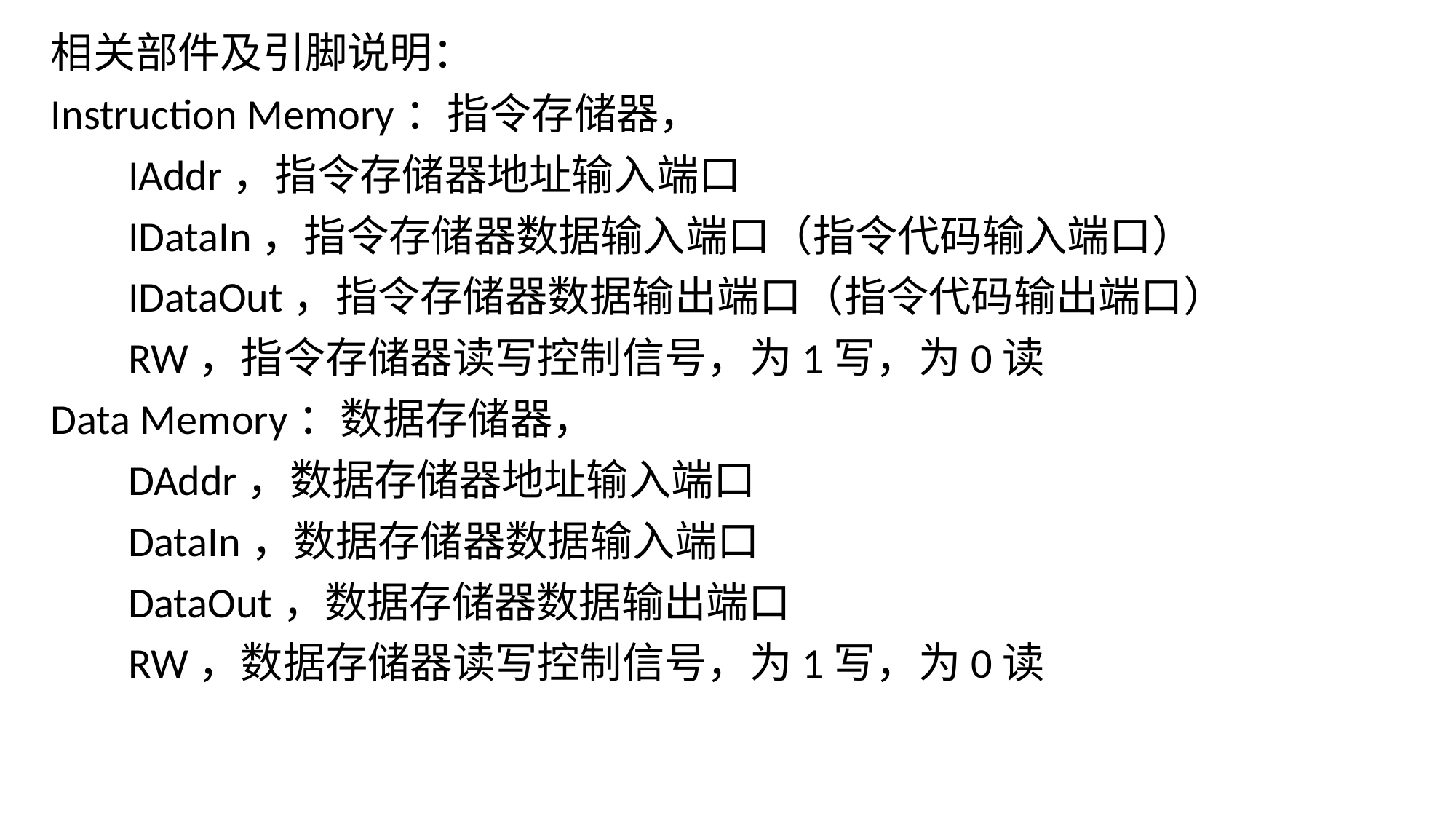

相关部件及引脚说明：
Instruction Memory：指令存储器，
        IAddr，指令存储器地址输入端口
        IDataIn，指令存储器数据输入端口（指令代码输入端口）
        IDataOut，指令存储器数据输出端口（指令代码输出端口）
        RW，指令存储器读写控制信号，为1写，为0读
Data Memory：数据存储器，
        DAddr，数据存储器地址输入端口
        DataIn，数据存储器数据输入端口
        DataOut，数据存储器数据输出端口
        RW，数据存储器读写控制信号，为1写，为0读